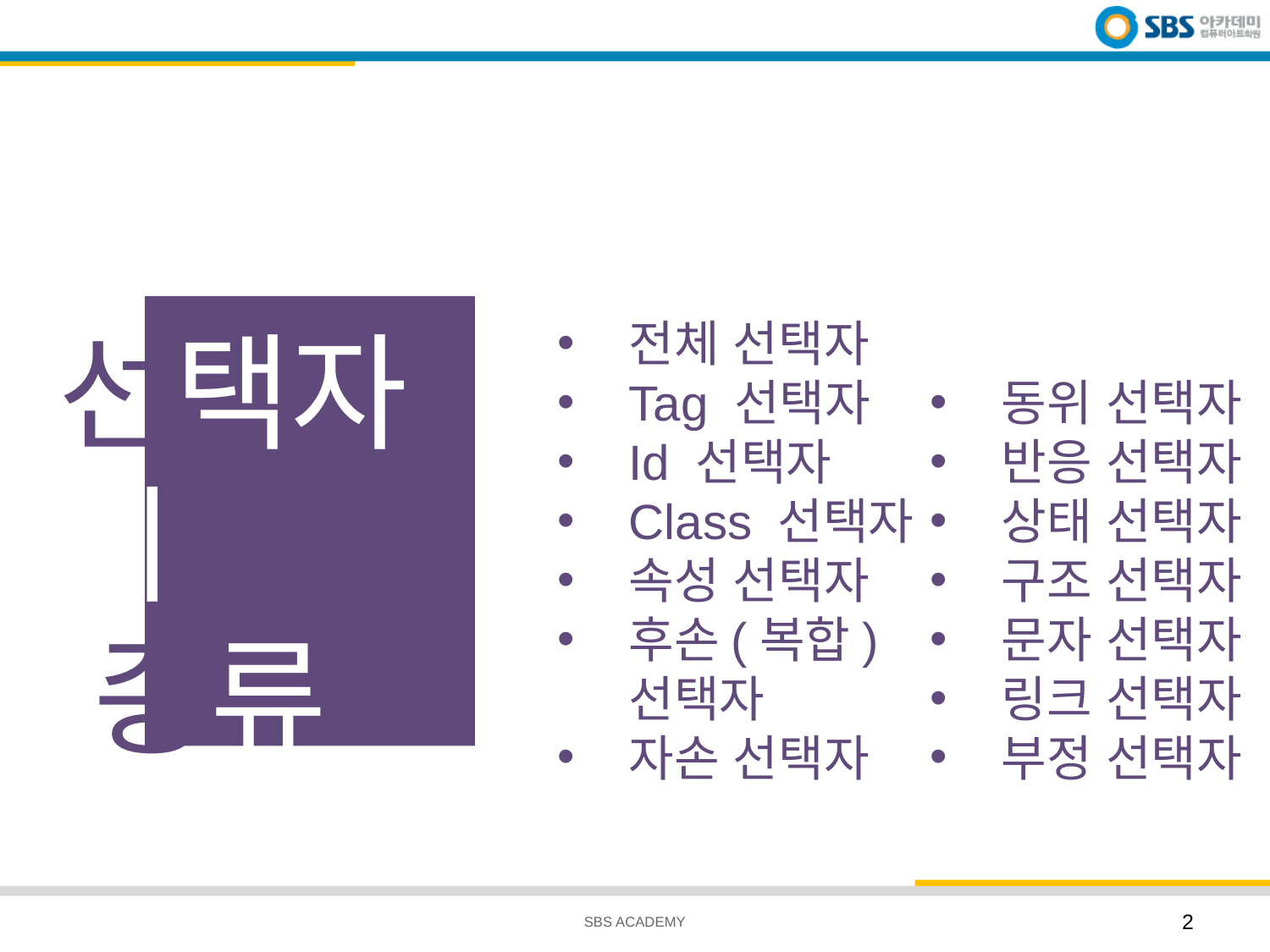

전체 선택자
Tag 선택자
Id 선택자
Class 선택자
속성 선택자
후손(복합) 선택자
자손 선택자

동위 선택자
반응 선택자
상태 선택자
구조 선택자
문자 선택자
링크 선택자
부정 선택자
# 선택자의 종류
SBS ACADEMY
2